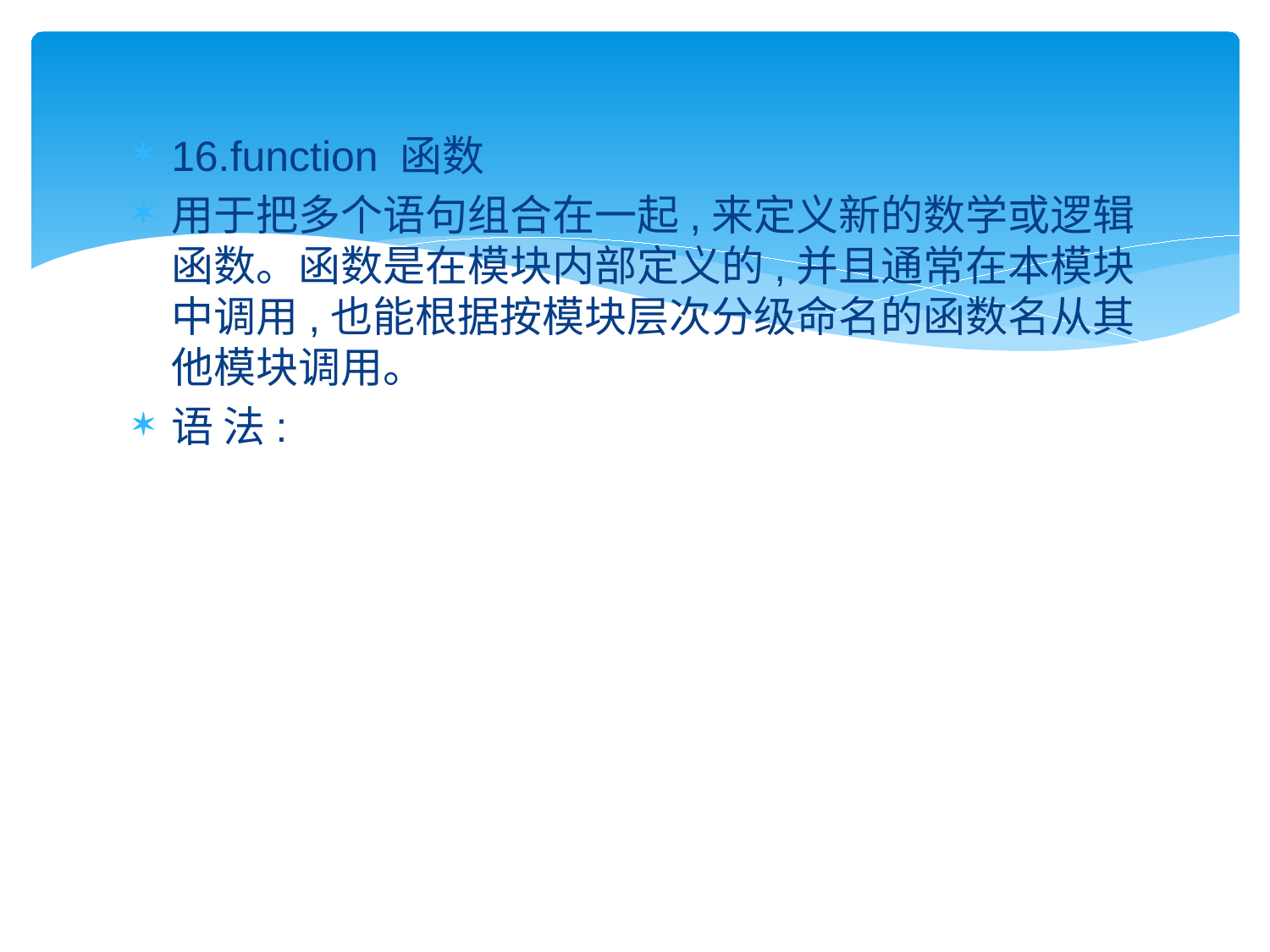

#
16.function 函数
用于把多个语句组合在一起,来定义新的数学或逻辑函数。函数是在模块内部定义的,并且通常在本模块中调用,也能根据按模块层次分级命名的函数名从其他模块调用。
语 法: